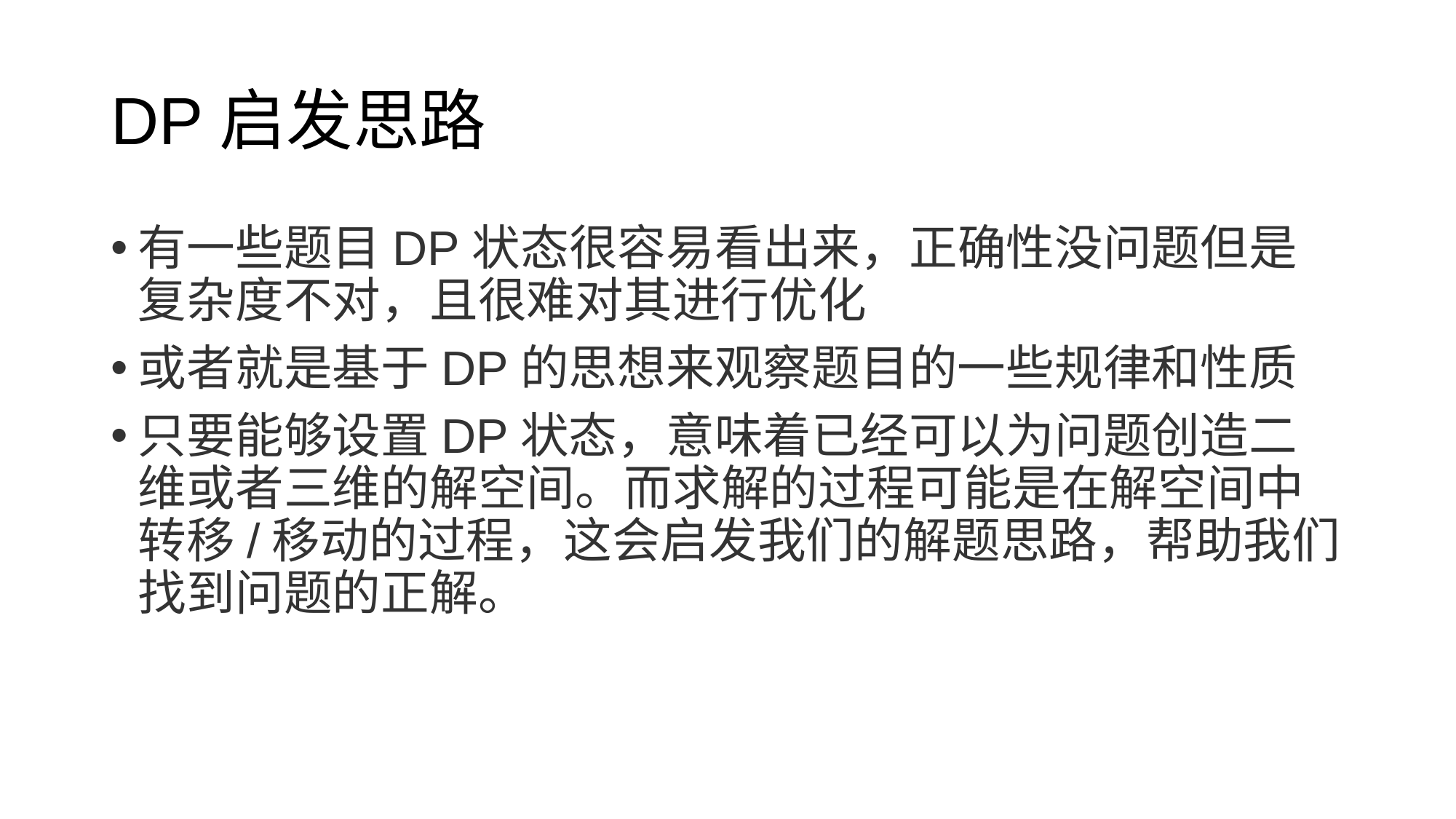

# DP启发思路
有一些题目DP状态很容易看出来，正确性没问题但是复杂度不对，且很难对其进行优化
或者就是基于DP的思想来观察题目的一些规律和性质
只要能够设置DP状态，意味着已经可以为问题创造二维或者三维的解空间。而求解的过程可能是在解空间中转移/移动的过程，这会启发我们的解题思路，帮助我们找到问题的正解。